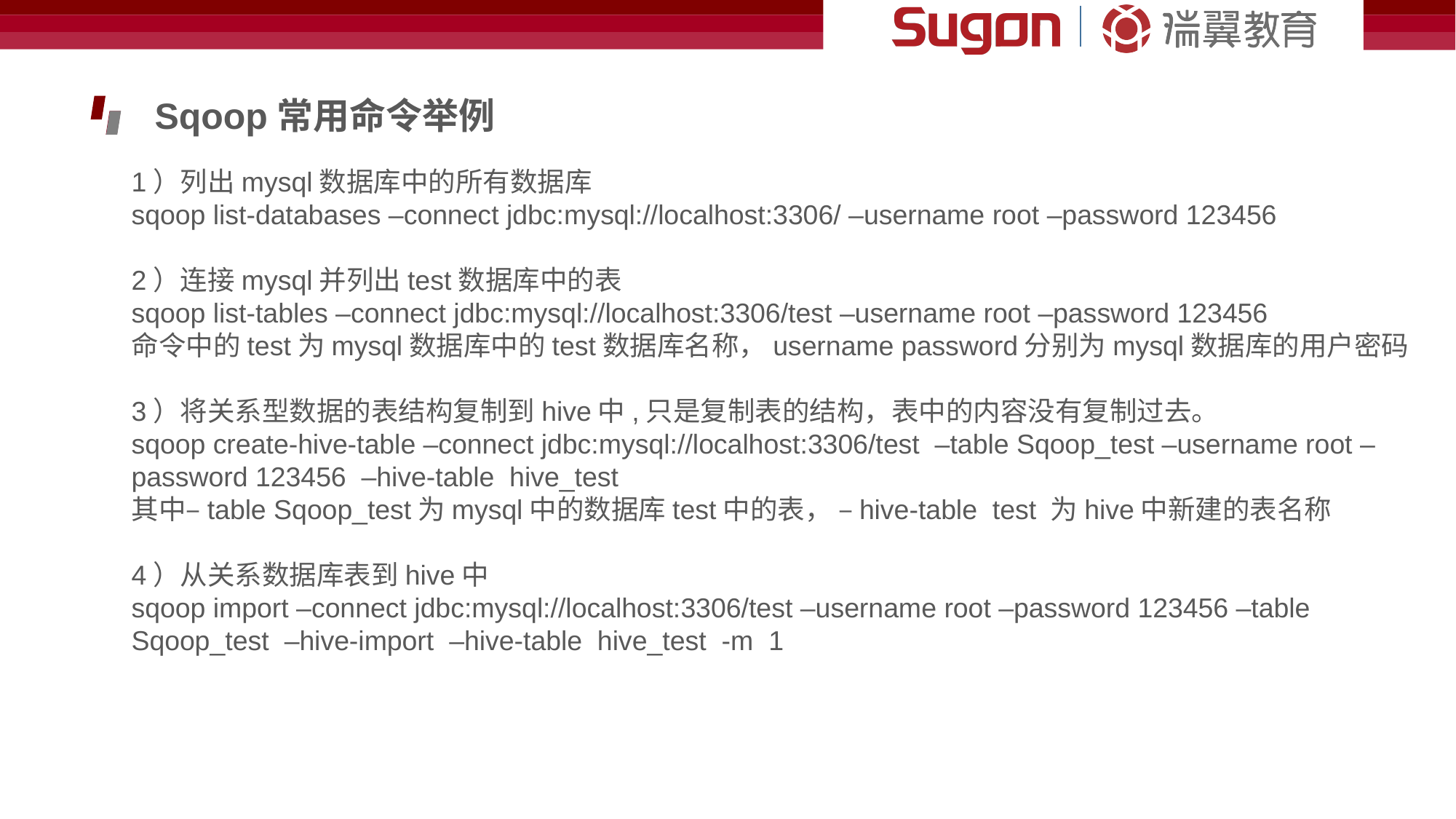

Sqoop常用命令举例

1）列出mysql数据库中的所有数据库
sqoop list-databases –connect jdbc:mysql://localhost:3306/ –username root –password 123456

2）连接mysql并列出test数据库中的表
sqoop list-tables –connect jdbc:mysql://localhost:3306/test –username root –password 123456
命令中的test为mysql数据库中的test数据库名称，username password分别为mysql数据库的用户密码

3）将关系型数据的表结构复制到hive中,只是复制表的结构，表中的内容没有复制过去。
sqoop create-hive-table –connect jdbc:mysql://localhost:3306/test  –table Sqoop_test –username root –password 123456  –hive-table  hive_test
其中–table Sqoop_test为mysql中的数据库test中的表， –hive-table  test 为hive中新建的表名称

4）从关系数据库表到hive中
sqoop import –connect jdbc:mysql://localhost:3306/test –username root –password 123456 –table Sqoop_test  –hive-import  –hive-table  hive_test  -m  1